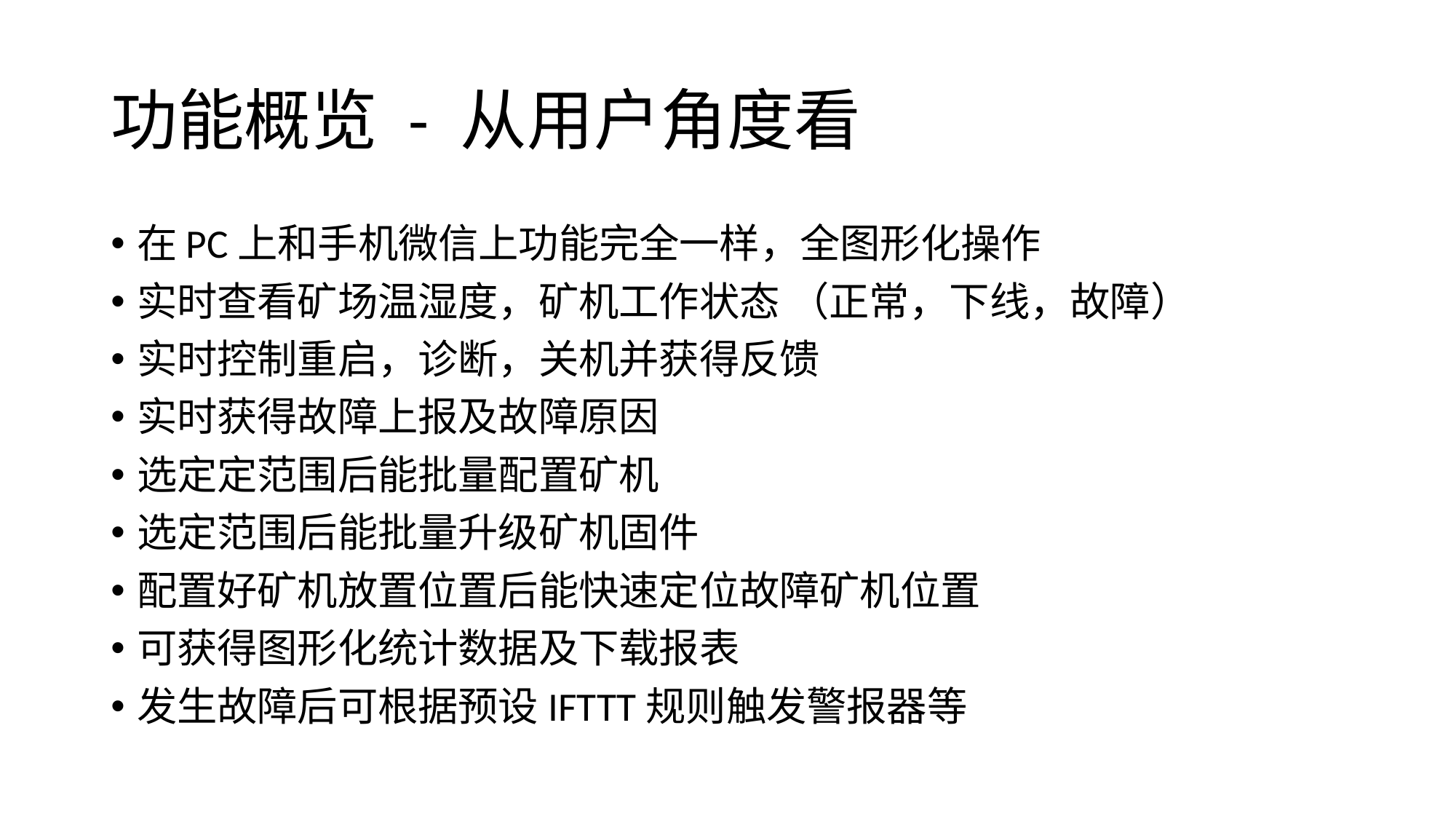

# 功能概览 - 从用户角度看
在PC上和手机微信上功能完全一样，全图形化操作
实时查看矿场温湿度，矿机工作状态 （正常，下线，故障）
实时控制重启，诊断，关机并获得反馈
实时获得故障上报及故障原因
选定定范围后能批量配置矿机
选定范围后能批量升级矿机固件
配置好矿机放置位置后能快速定位故障矿机位置
可获得图形化统计数据及下载报表
发生故障后可根据预设IFTTT规则触发警报器等